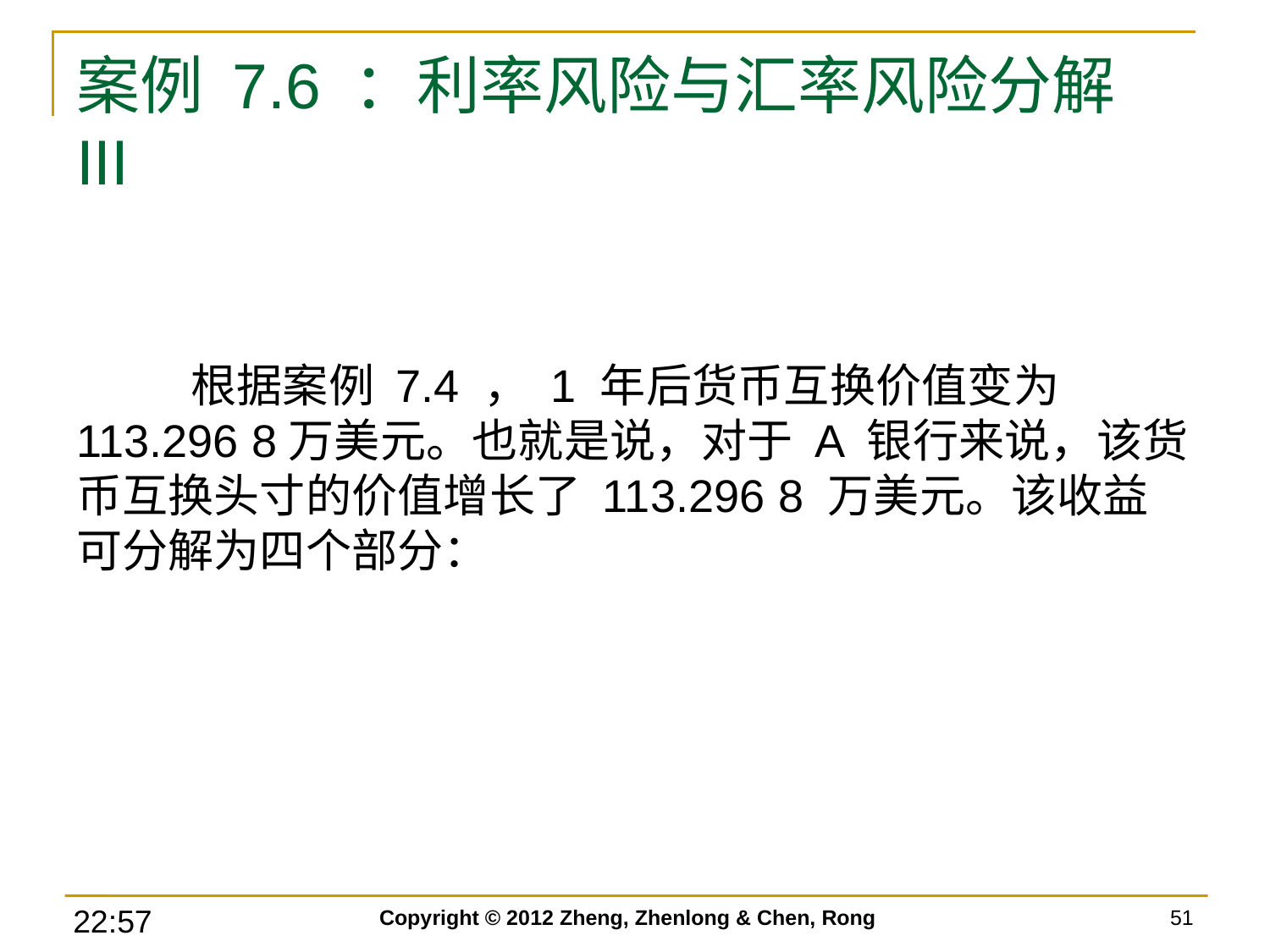

# 案例 7.6 ：利率风险与汇率风险分解 III

          根据案例 7.4 ， 1 年后货币互换价值变为 113.296 8万美元。也就是说，对于 A 银行来说，该货币互换头寸的价值增长了 113.296 8 万美元。该收益可分解为四个部分：
Copyright © 2012 Zheng, Zhenlong & Chen, Rong
51